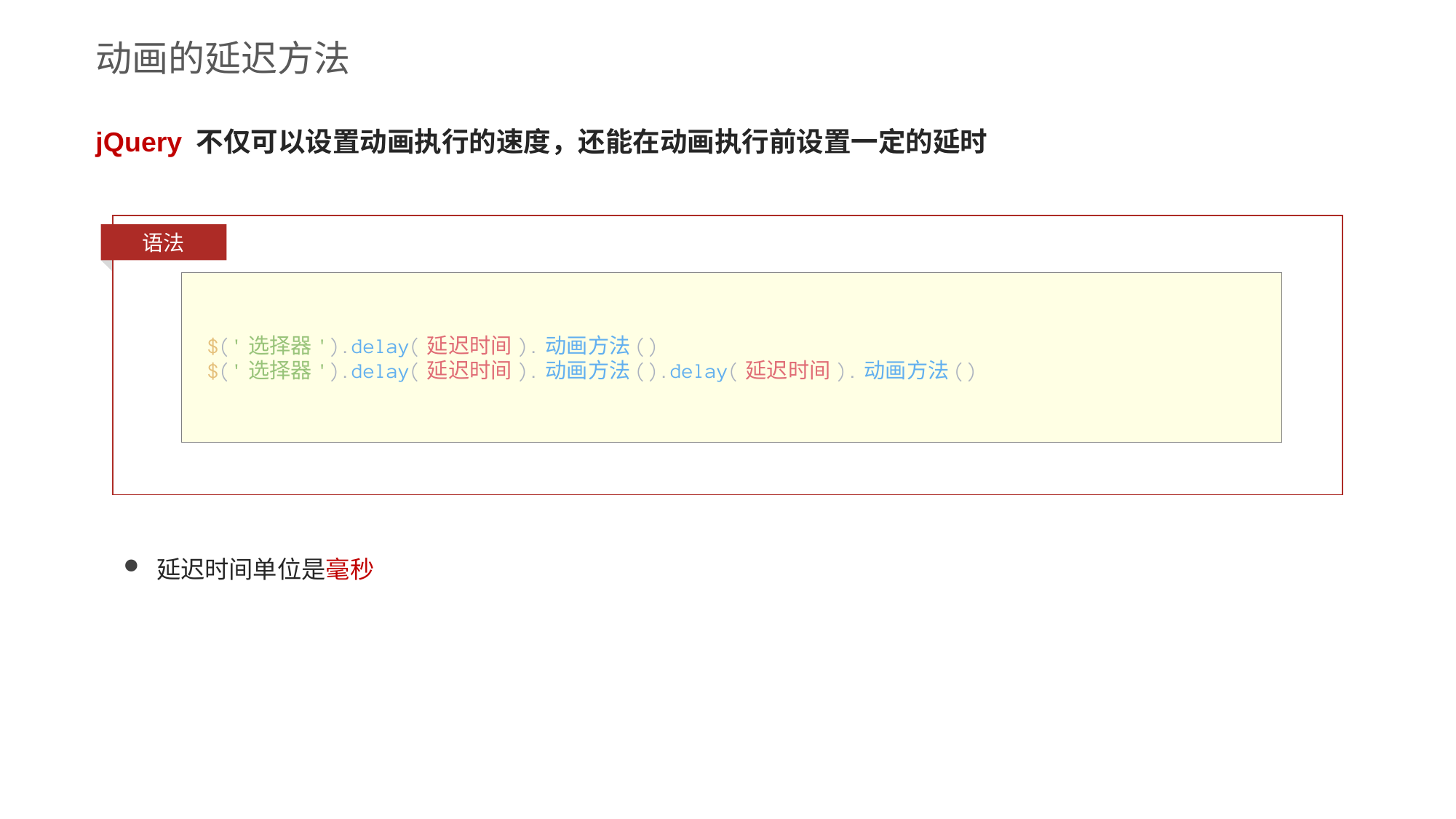

# 动画的延迟方法
jQuery 不仅可以设置动画执行的速度，还能在动画执行前设置一定的延时

语法

    $('选择器').delay(延迟时间).动画方法()
    $('选择器').delay(延迟时间).动画方法().delay(延迟时间).动画方法()
延迟时间单位是毫秒